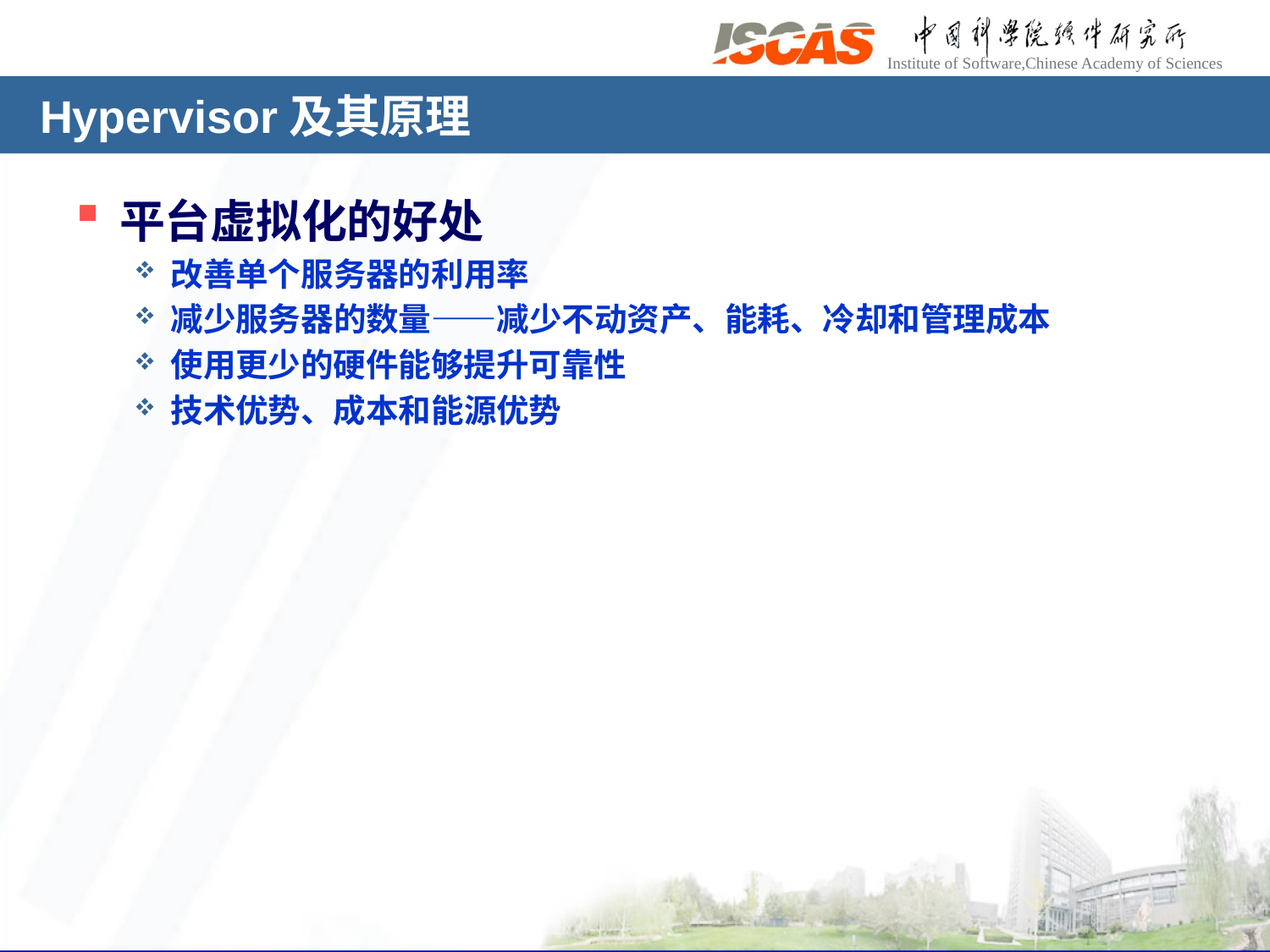

# Hypervisor及其原理
平台虚拟化的好处
改善单个服务器的利用率
减少服务器的数量——减少不动资产、能耗、冷却和管理成本
使用更少的硬件能够提升可靠性
技术优势、成本和能源优势